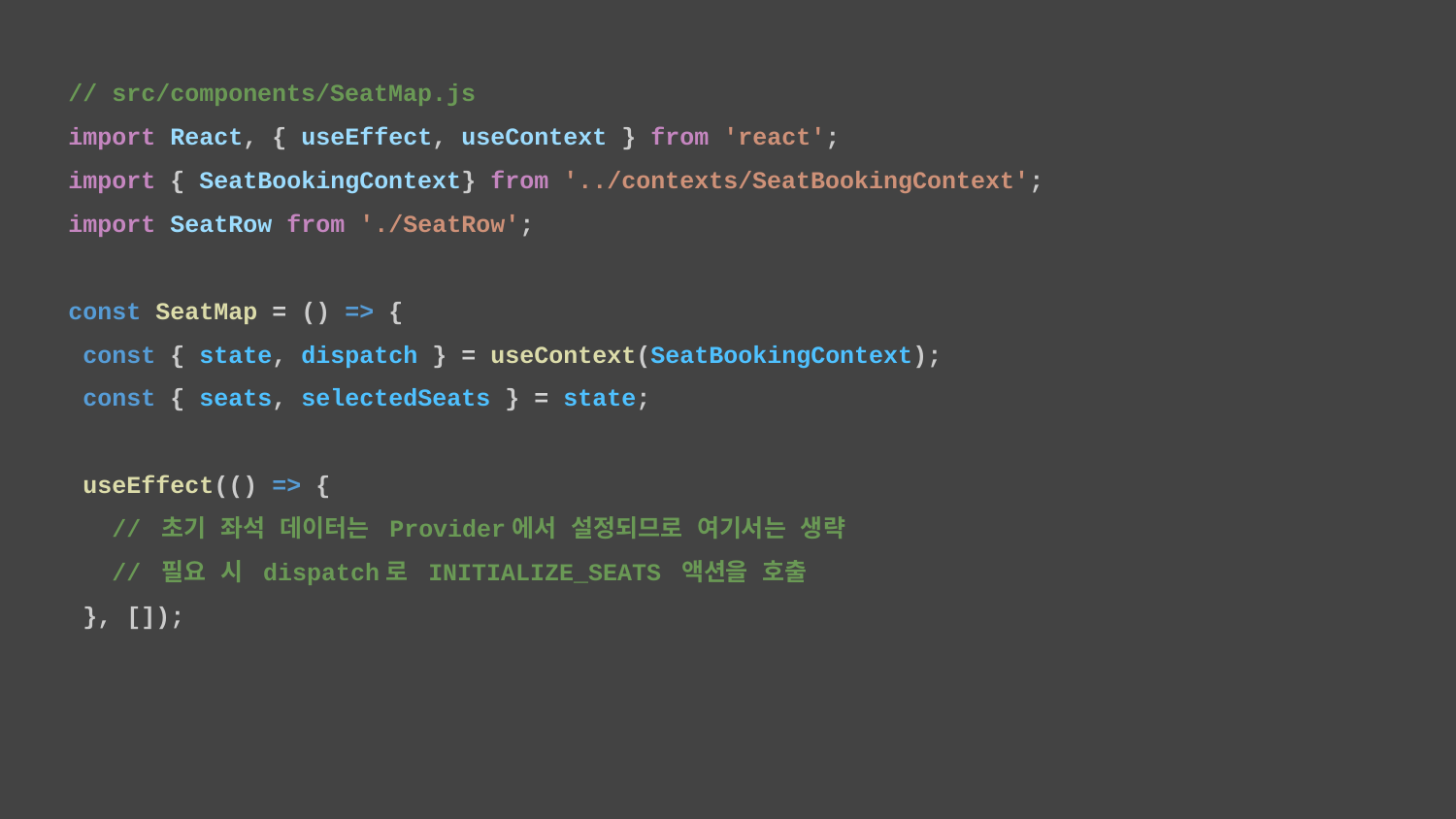

// src/components/SeatMap.js
import React, { useEffect, useContext } from 'react';
import { SeatBookingContext} from '../contexts/SeatBookingContext';
import SeatRow from './SeatRow';

const SeatMap = () => {
 const { state, dispatch } = useContext(SeatBookingContext);
 const { seats, selectedSeats } = state;

 useEffect(() => {
   // 초기 좌석 데이터는 Provider에서 설정되므로 여기서는 생략
   // 필요 시 dispatch로 INITIALIZE_SEATS 액션을 호출
 }, []);